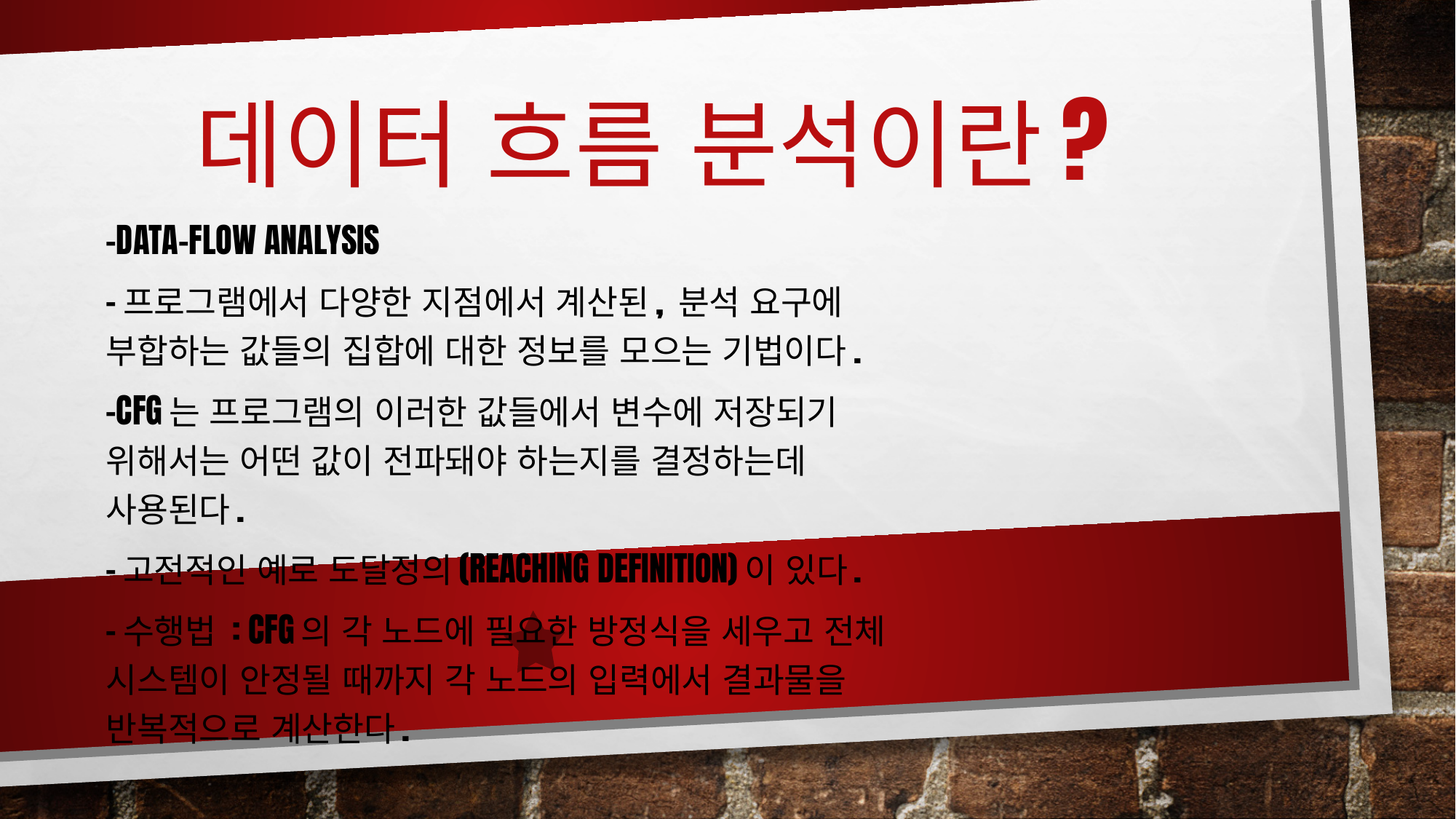

# 데이터 흐름 분석이란?
-Data-flow analysis
-프로그램에서 다양한 지점에서 계산된, 분석 요구에 부합하는 값들의 집합에 대한 정보를 모으는 기법이다.
-CFG는 프로그램의 이러한 값들에서 변수에 저장되기 위해서는 어떤 값이 전파돼야 하는지를 결정하는데 사용된다.
-고전적인 예로 도달정의(reaching definition)이 있다.
-수행법 : CFG의 각 노드에 필요한 방정식을 세우고 전체 시스템이 안정될 때까지 각 노드의 입력에서 결과물을 반복적으로 계산한다.